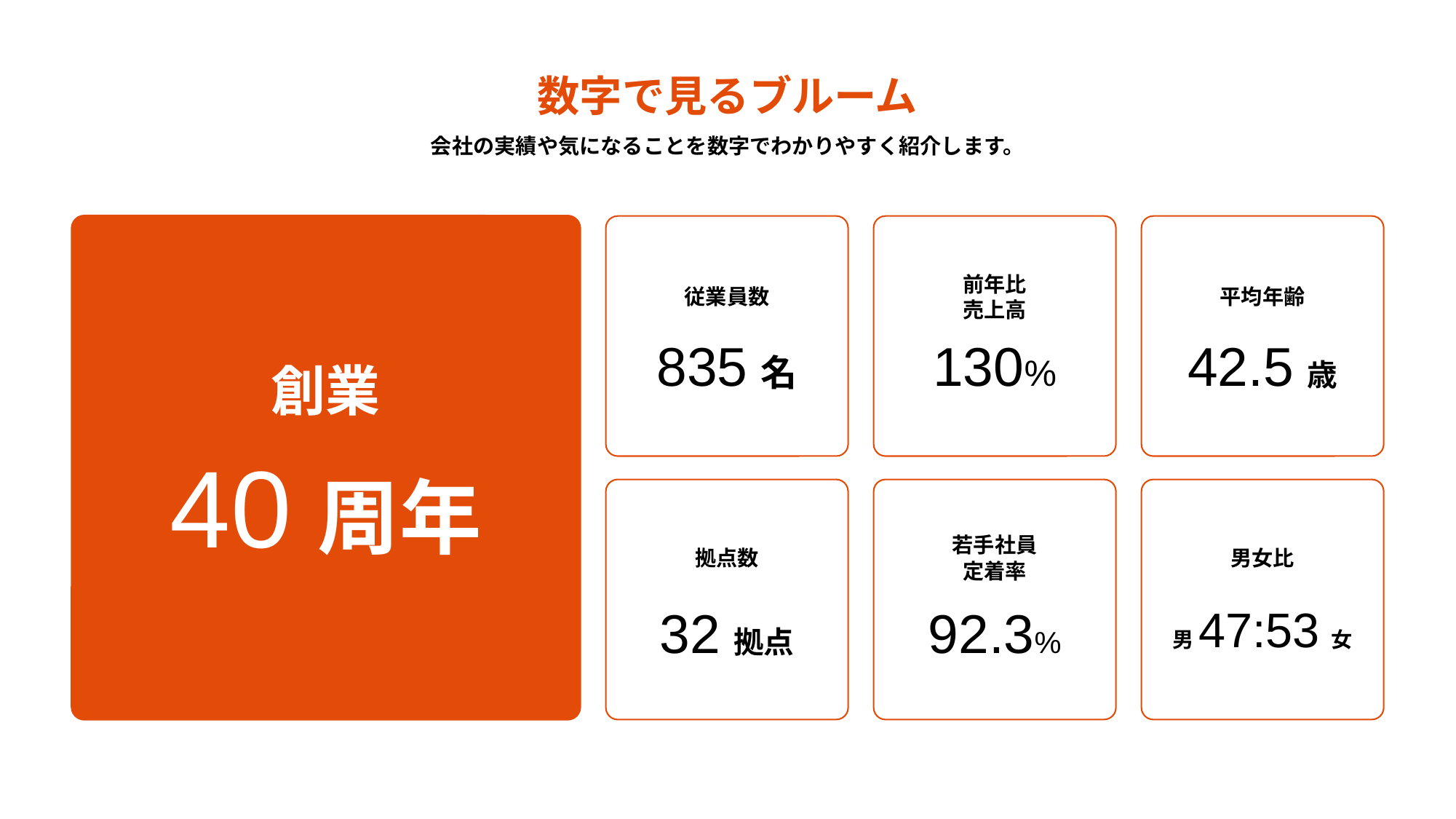

数字で見るブルーム
会社の実績や気になることを数字でわかりやすく紹介します。

前年比
売上高
従業員数
平均年齢
835名
130%
42.5歳
創業
40周年

若手社員
定着率
拠点数
男女比
男47:53女
32拠点
92.3%